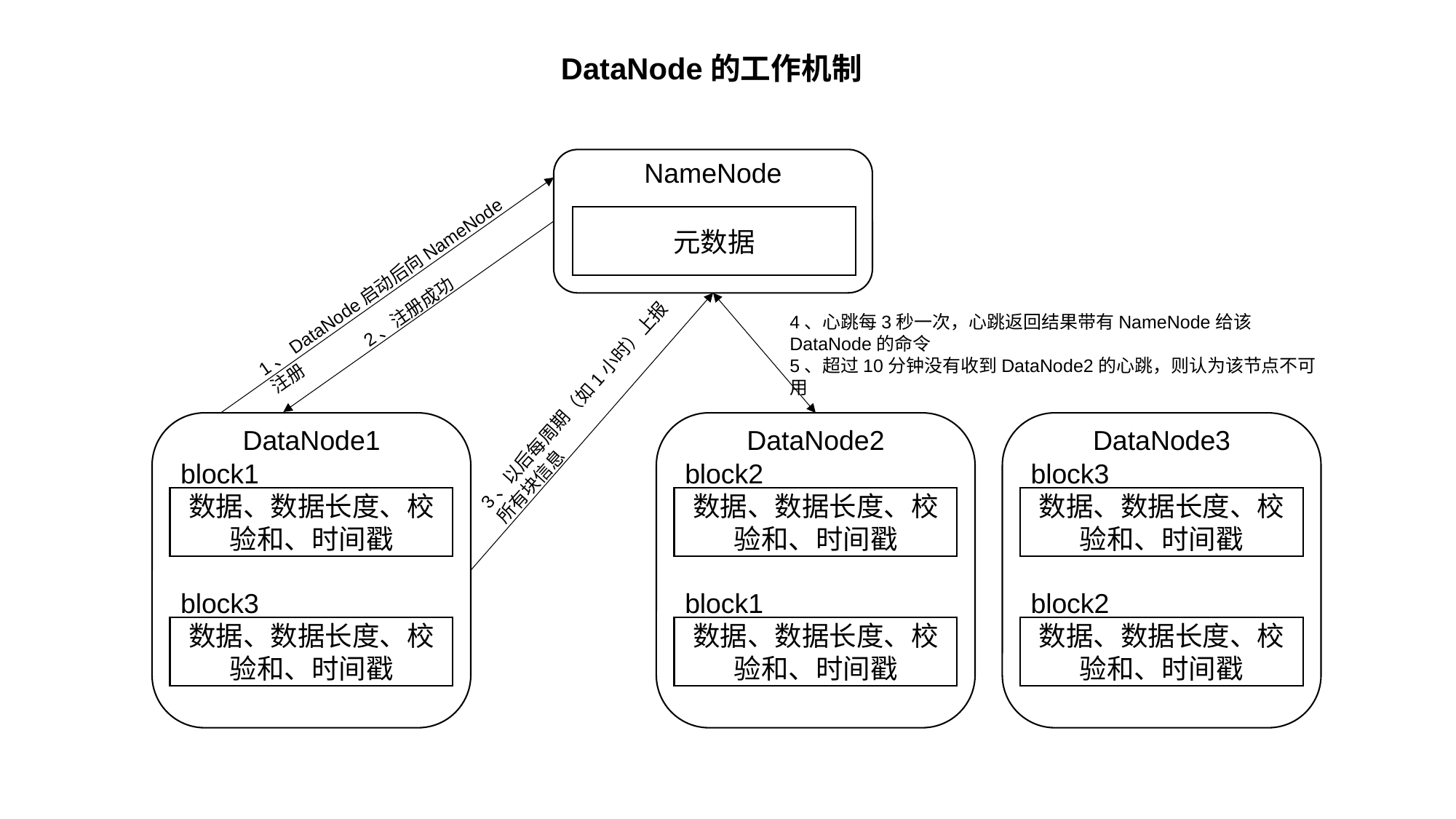

DataNode的工作机制

NameNode

元数据
1、DataNode启动后向NameNode注册
2、注册成功
4、心跳每3秒一次，心跳返回结果带有NameNode给该DataNode的命令
5、超过10分钟没有收到DataNode2的心跳，则认为该节点不可用
3、以后每周期（如1小时）上报所有块信息

DataNode1

block1
数据、数据长度、校验和、时间戳
block3
数据、数据长度、校验和、时间戳

DataNode2

block2
数据、数据长度、校验和、时间戳
block1
数据、数据长度、校验和、时间戳

DataNode3

block3
数据、数据长度、校验和、时间戳
block2
数据、数据长度、校验和、时间戳